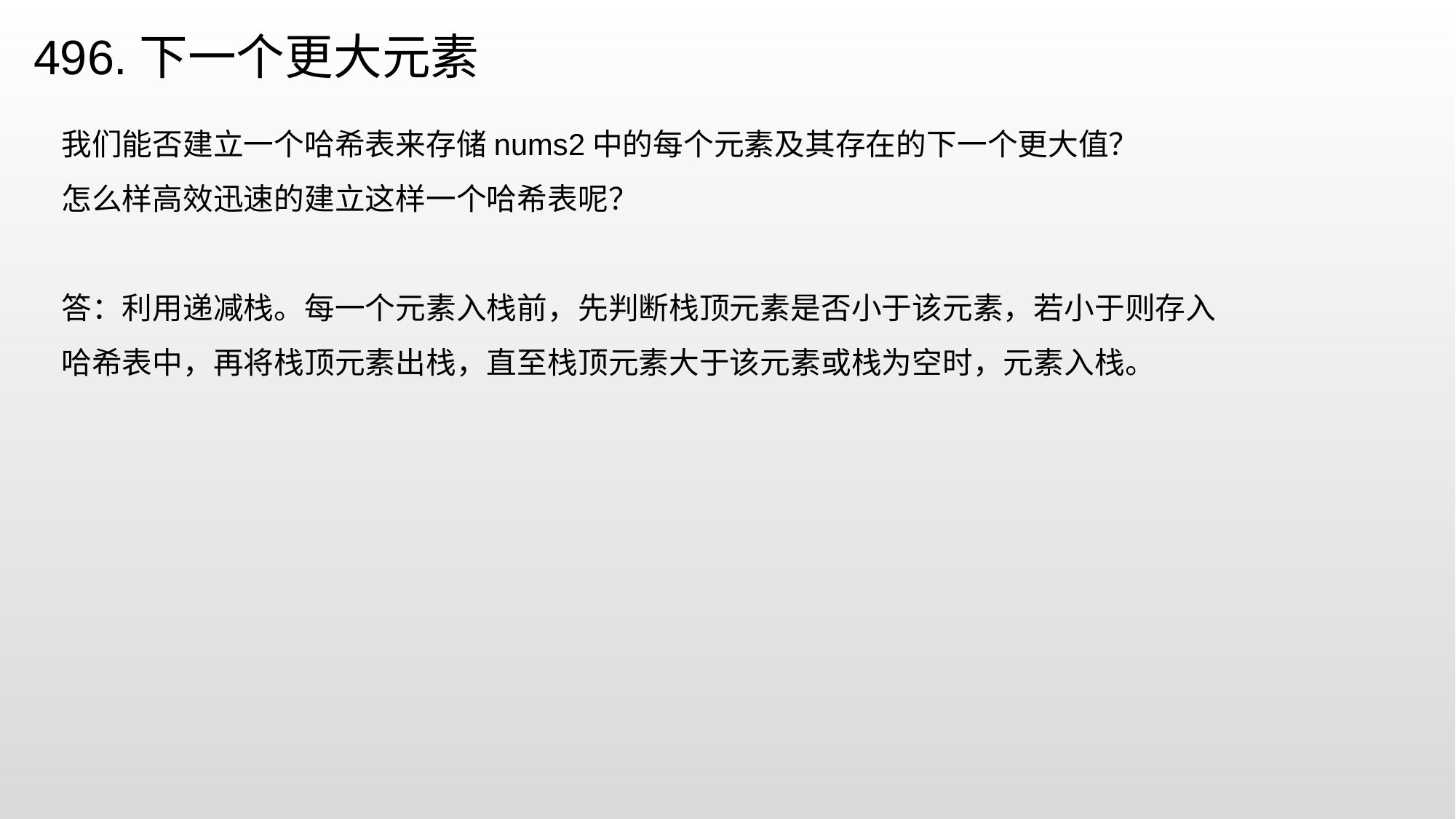

496.下一个更大元素
我们能否建立一个哈希表来存储nums2中的每个元素及其存在的下一个更大值？
怎么样高效迅速的建立这样一个哈希表呢？

答：利用递减栈。每一个元素入栈前，先判断栈顶元素是否小于该元素，若小于则存入哈希表中，再将栈顶元素出栈，直至栈顶元素大于该元素或栈为空时，元素入栈。